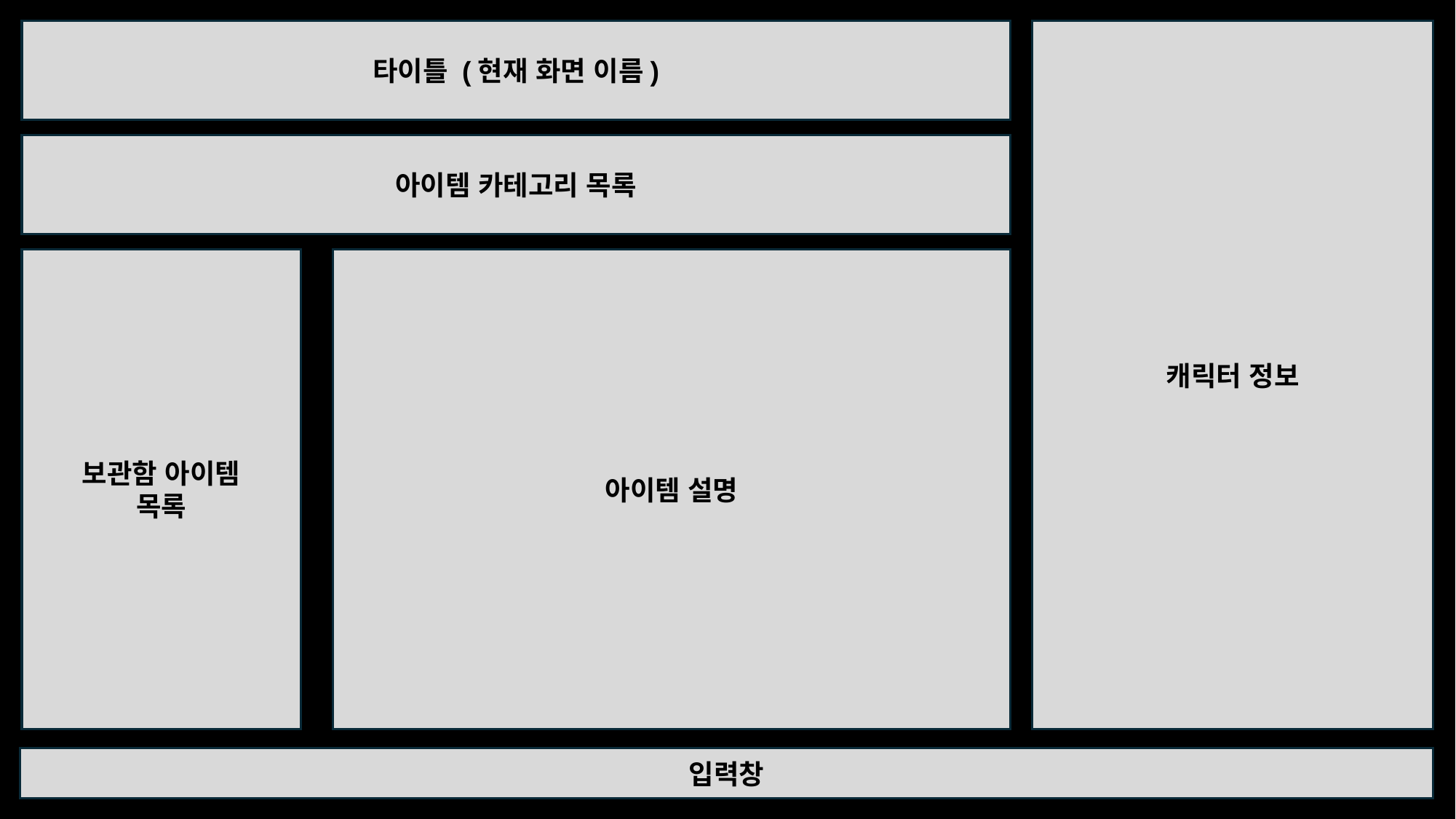

타이틀 (현재 화면 이름)
캐릭터 정보
아이템 카테고리 목록
보관함 아이템
목록
아이템 설명
입력창